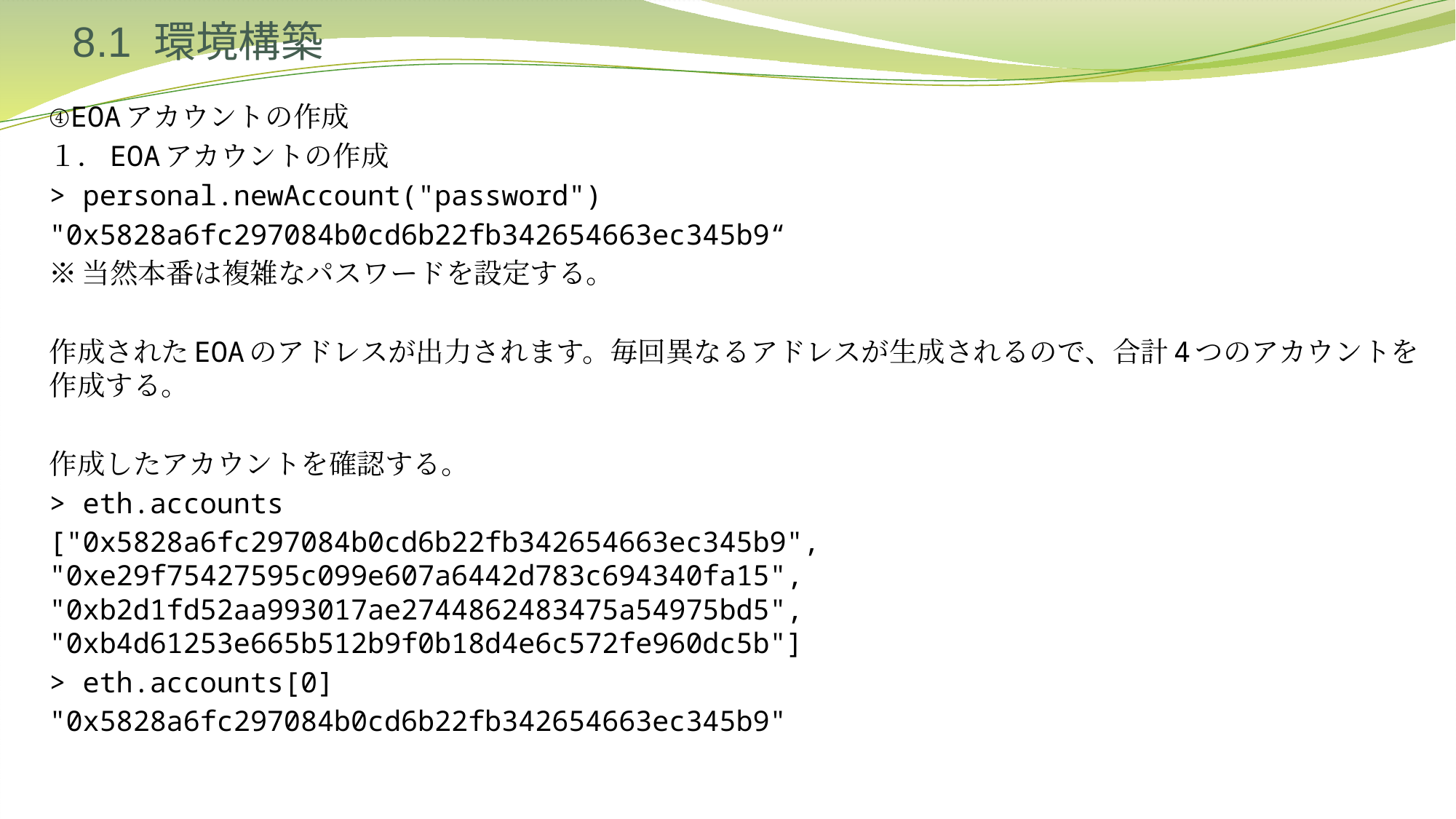

# 8.1 環境構築
④EOAアカウントの作成
１．EOAアカウントの作成
> personal.newAccount("password")
"0x5828a6fc297084b0cd6b22fb342654663ec345b9“
※当然本番は複雑なパスワードを設定する。

作成されたEOAのアドレスが出力されます。毎回異なるアドレスが生成されるので、合計4つのアカウントを作成する。

作成したアカウントを確認する。
> eth.accounts
["0x5828a6fc297084b0cd6b22fb342654663ec345b9", "0xe29f75427595c099e607a6442d783c694340fa15", "0xb2d1fd52aa993017ae2744862483475a54975bd5", "0xb4d61253e665b512b9f0b18d4e6c572fe960dc5b"]
> eth.accounts[0]
"0x5828a6fc297084b0cd6b22fb342654663ec345b9"